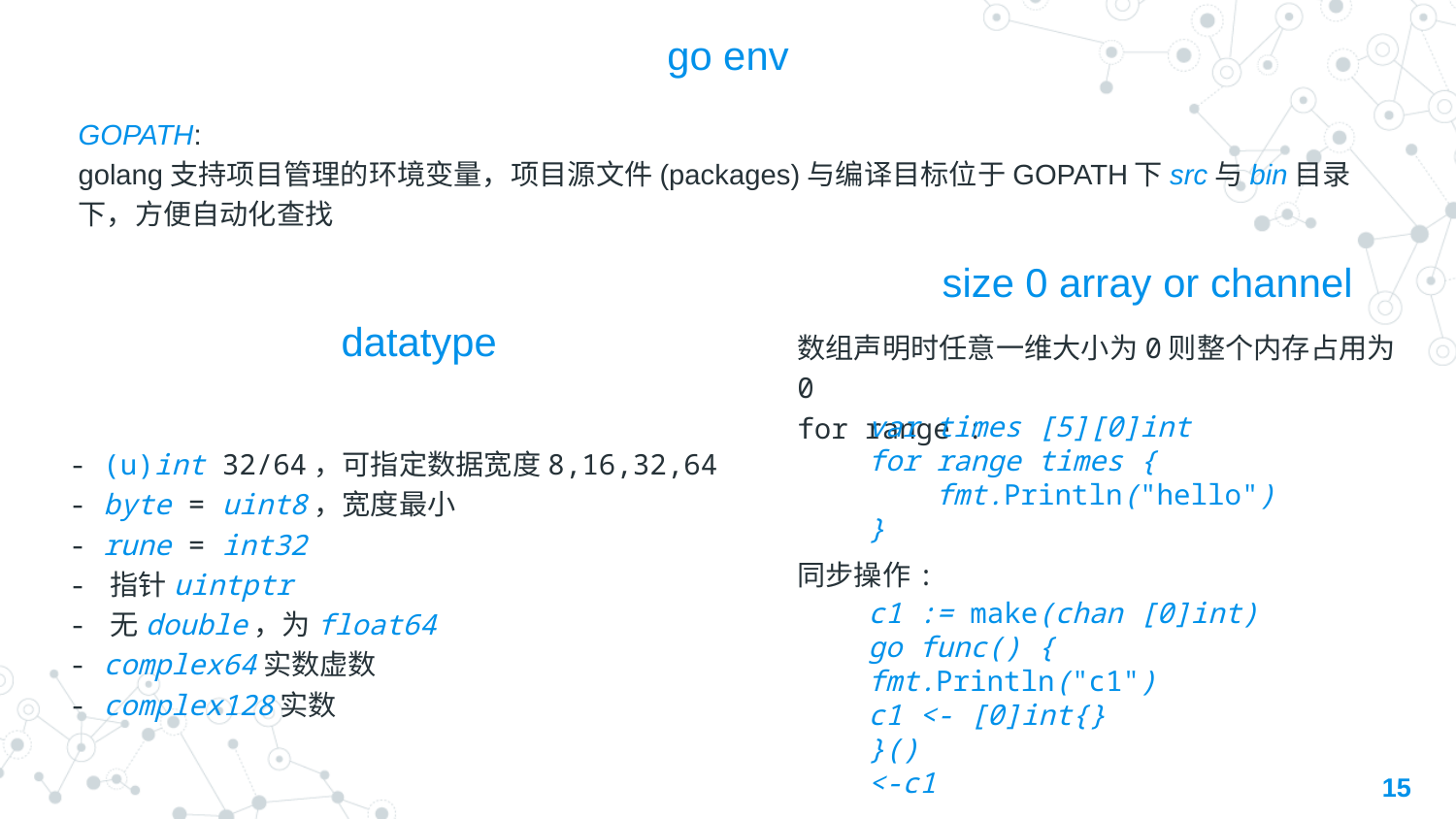

# go env
GOPATH:
golang支持项目管理的环境变量，项目源文件(packages)与编译目标位于GOPATH下src与bin目录下，方便自动化查找
size 0 array or channel
datatype
数组声明时任意一维大小为0则整个内存占用为0
for range :
var times [5][0]int
for range times {
    fmt.Println("hello")
}
- (u)int 32/64，可指定数据宽度8,16,32,64
- byte = uint8，宽度最小
- rune = int32
- 指针uintptr
- 无double，为float64
- complex64实数虚数
- complex128实数虚数
同步操作:
c1 := make(chan [0]int)
go func() {
fmt.Println("c1")
c1 <- [0]int{}
}()
<-c1
15